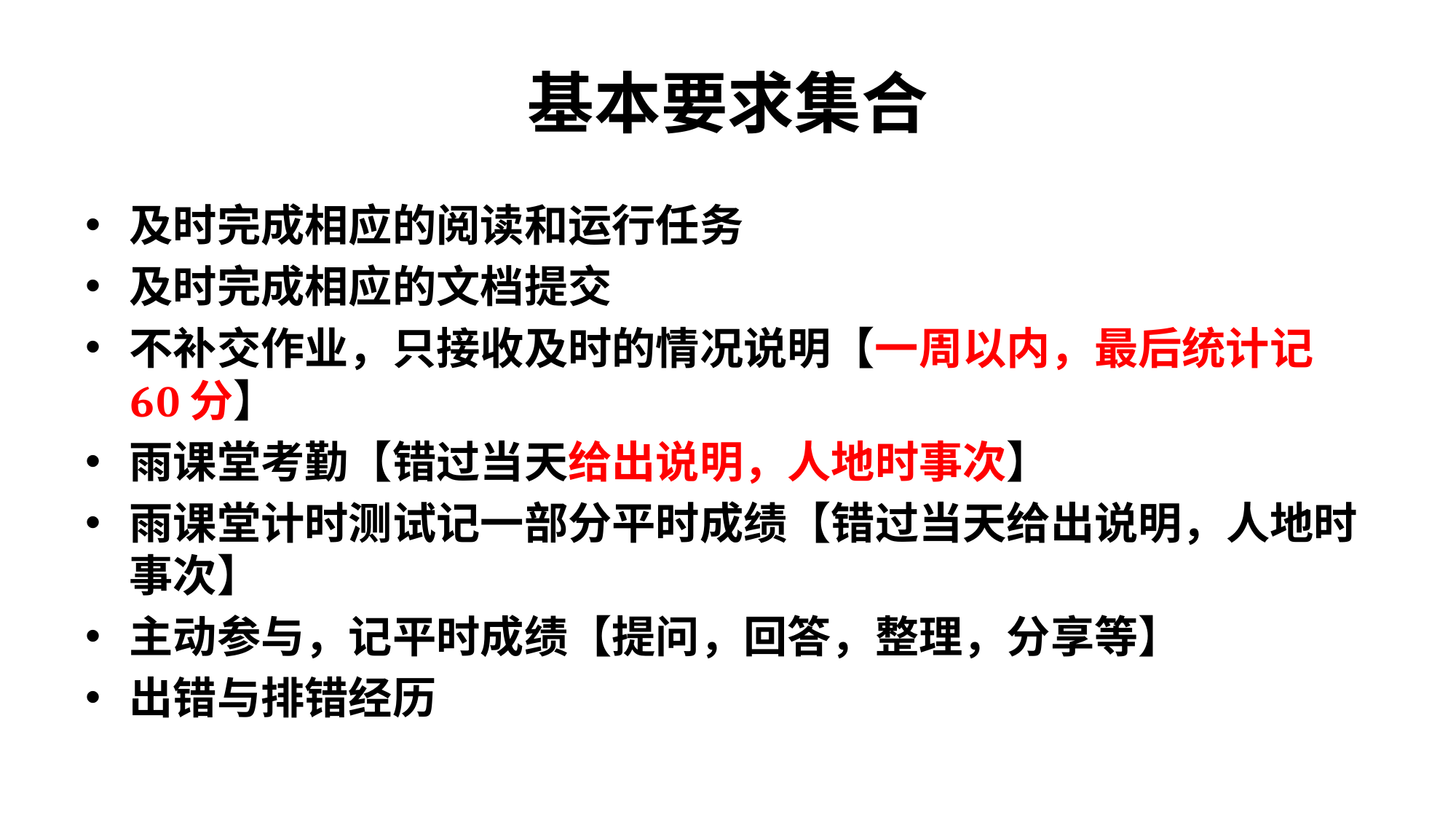

# 基本要求集合
及时完成相应的阅读和运行任务
及时完成相应的文档提交
不补交作业，只接收及时的情况说明【一周以内，最后统计记60分】
雨课堂考勤【错过当天给出说明，人地时事次】
雨课堂计时测试记一部分平时成绩【错过当天给出说明，人地时事次】
主动参与，记平时成绩【提问，回答，整理，分享等】
出错与排错经历